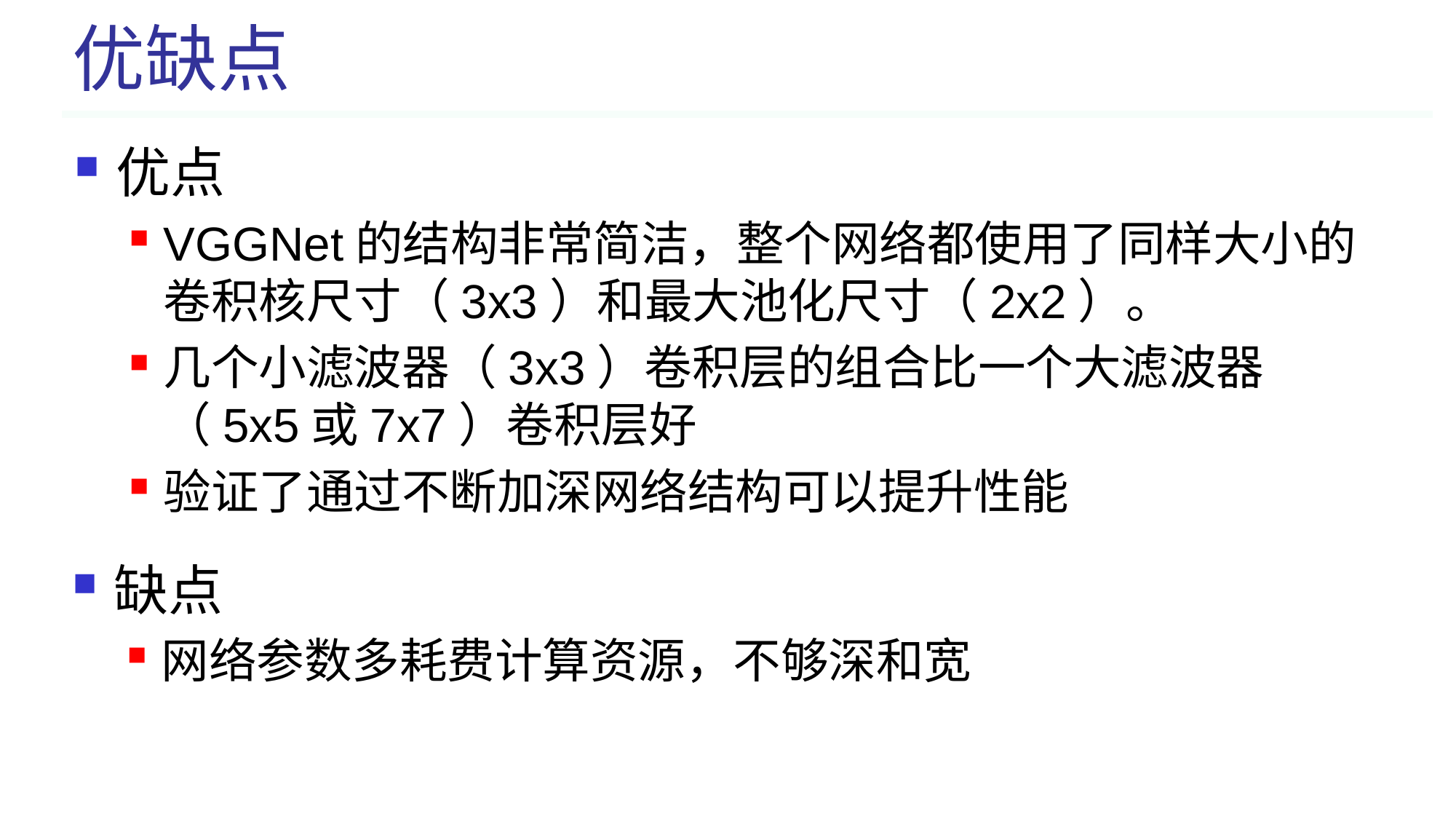

优缺点
优点
VGGNet的结构非常简洁，整个网络都使用了同样大小的卷积核尺寸（3x3）和最大池化尺寸（2x2）。
几个小滤波器（3x3）卷积层的组合比一个大滤波器（5x5或7x7）卷积层好
验证了通过不断加深网络结构可以提升性能
缺点
网络参数多耗费计算资源，不够深和宽